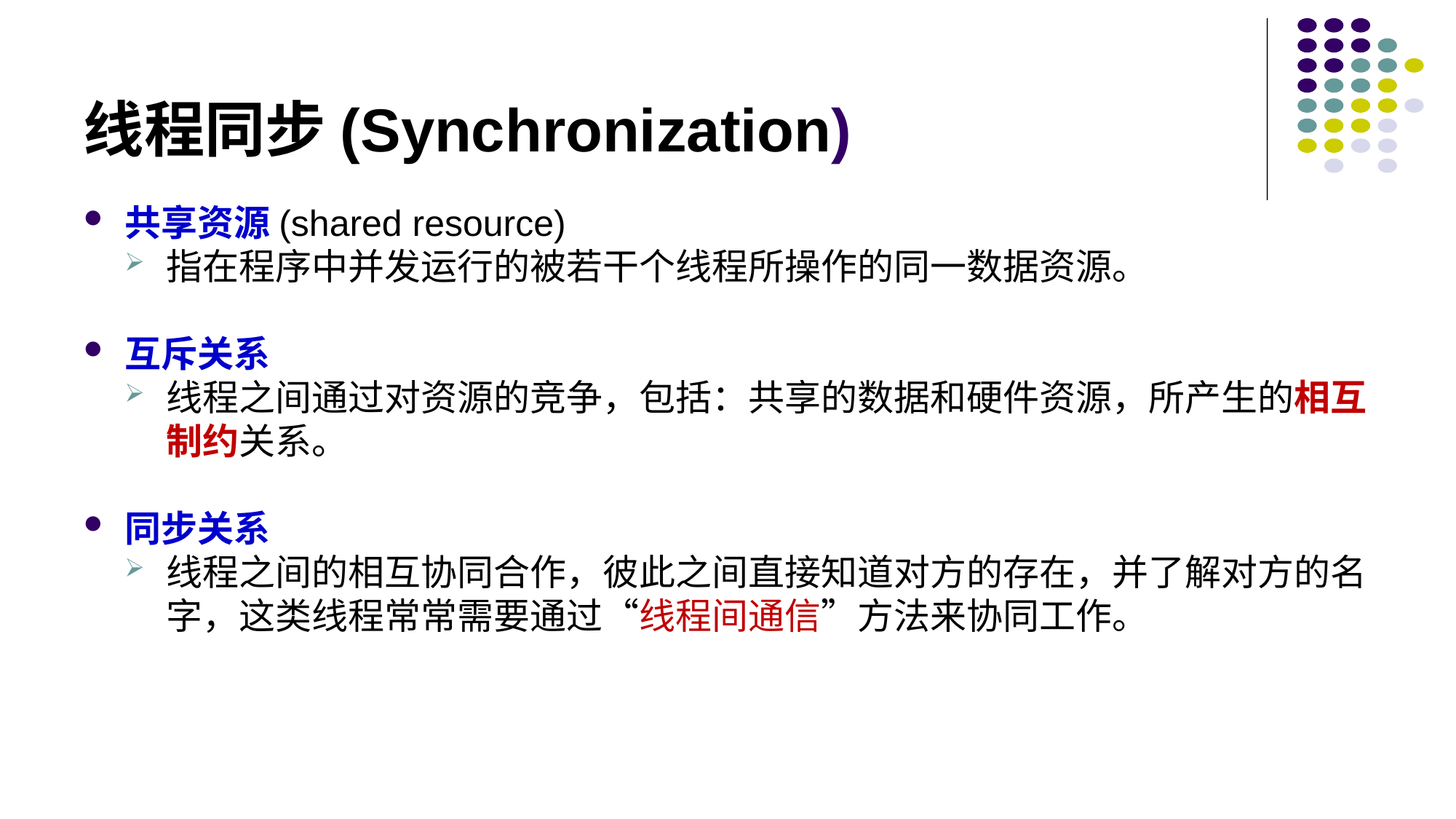

# 线程同步(Synchronization)
共享资源(shared resource)
指在程序中并发运行的被若干个线程所操作的同一数据资源。

互斥关系
线程之间通过对资源的竞争，包括：共享的数据和硬件资源，所产生的相互制约关系。

同步关系
线程之间的相互协同合作，彼此之间直接知道对方的存在，并了解对方的名字，这类线程常常需要通过“线程间通信”方法来协同工作。
54